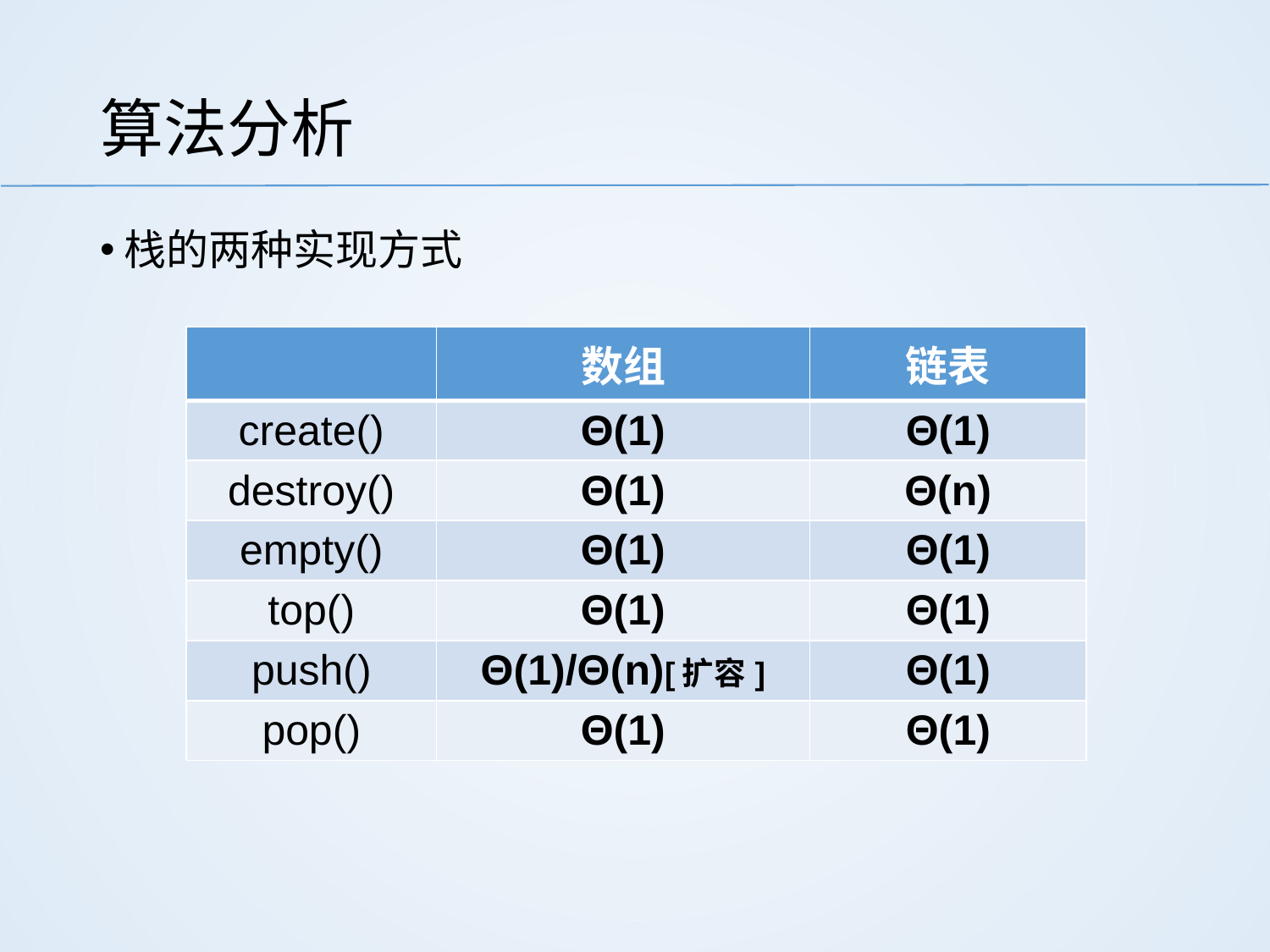

# 算法分析
栈的两种实现方式
|  | 数组 | 链表 |
| --- | --- | --- |
| create() | Θ(1) | Θ(1) |
| destroy() | Θ(1) | Θ(n) |
| empty() | Θ(1) | Θ(1) |
| top() | Θ(1) | Θ(1) |
| push() | Θ(1)/Θ(n)[扩容] | Θ(1) |
| pop() | Θ(1) | Θ(1) |
18